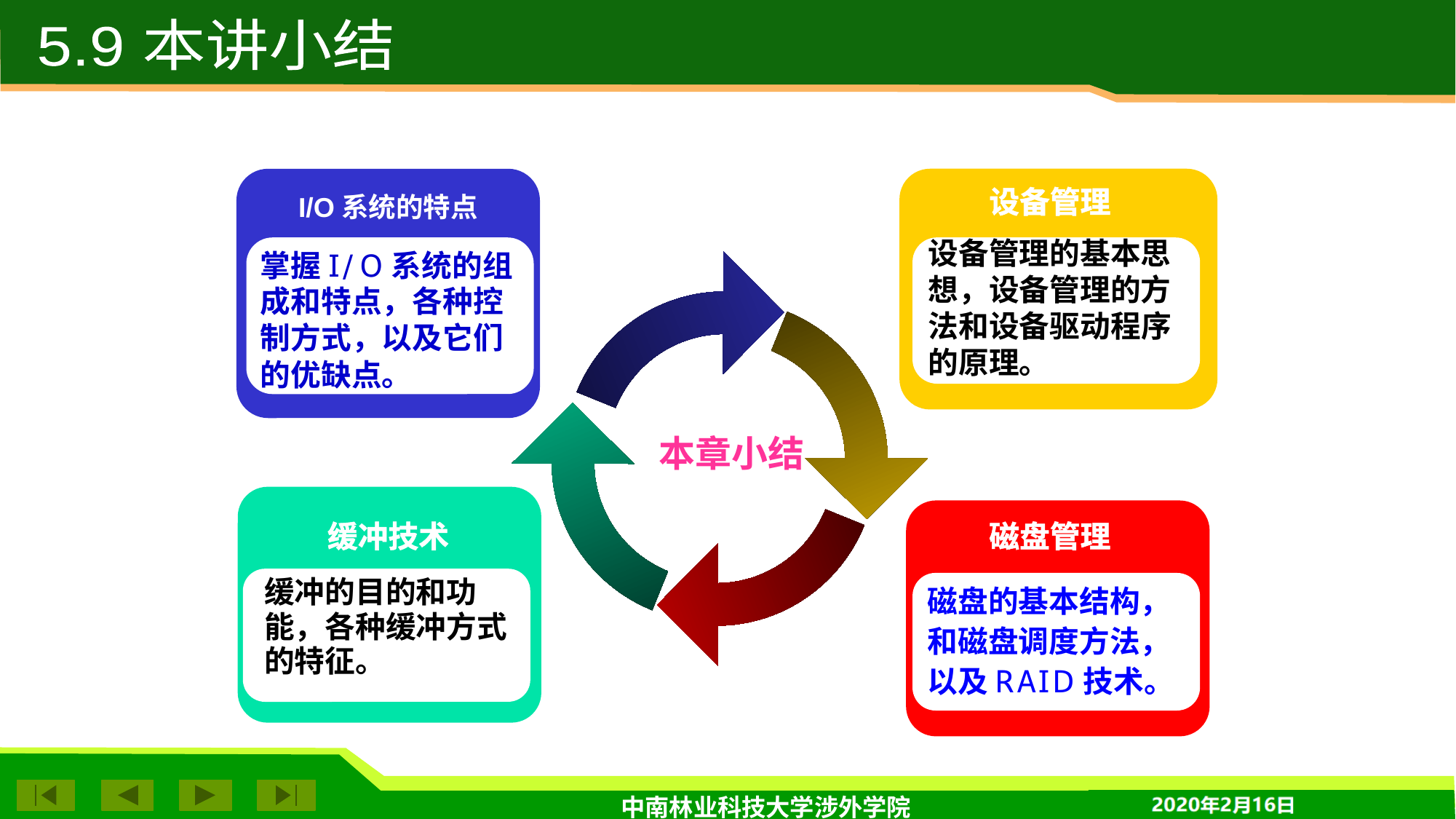

5.9 本讲小结

设备管理
I/O系统的特点
设备管理的基本思想，设备管理的方法和设备驱动程序的原理。

掌握I/O系统的组成和特点，各种控制方式，以及它们的优缺点。

 本章小结

缓冲技术
磁盘管理

缓冲的目的和功能，各种缓冲方式的特征。

磁盘的基本结构，和磁盘调度方法，以及RAID技术。